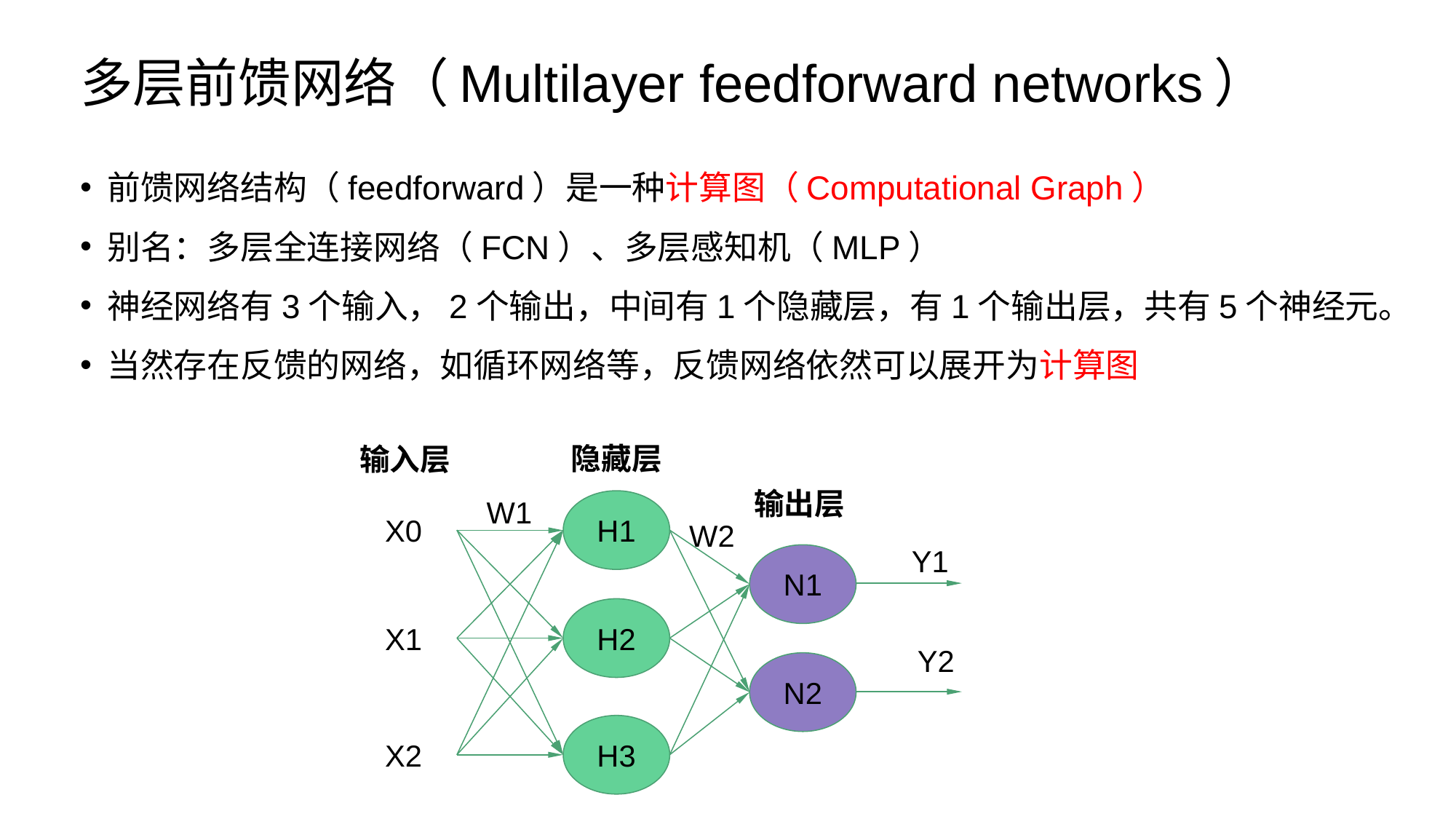

# 多层前馈网络（Multilayer feedforward networks）
前馈网络结构（feedforward）是一种计算图（Computational Graph）
别名：多层全连接网络（FCN）、多层感知机（MLP）
神经网络有3个输入，2个输出，中间有1个隐藏层，有1个输出层，共有5个神经元。
当然存在反馈的网络，如循环网络等，反馈网络依然可以展开为计算图
输入层
隐藏层
输出层
X0
H1
N1
X1
H2
N2
X2
H3
Y2
Y1
W1
W2